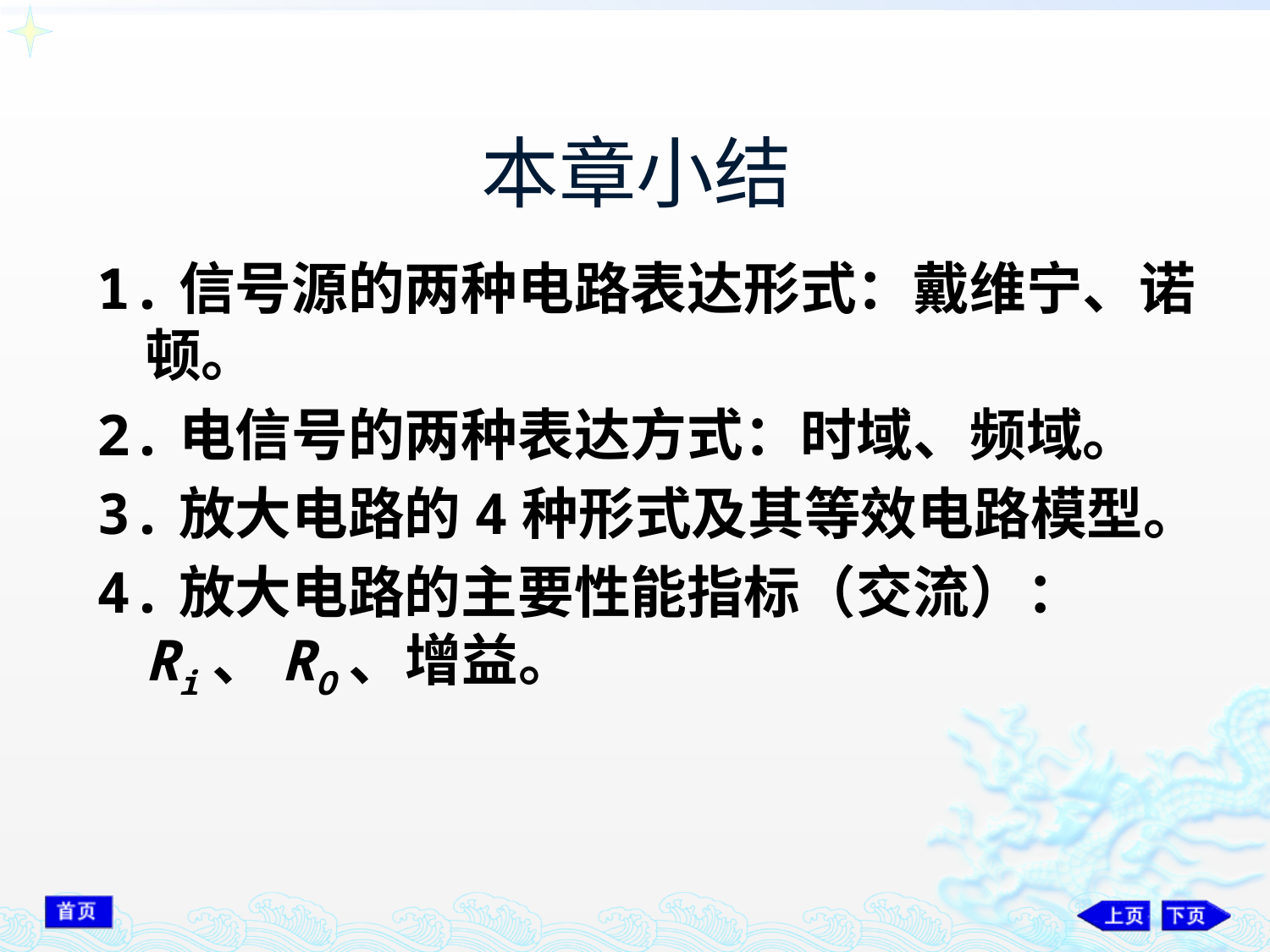

# 本章小结
1.信号源的两种电路表达形式：戴维宁、诺顿。
2.电信号的两种表达方式：时域、频域。
3.放大电路的4种形式及其等效电路模型。
4.放大电路的主要性能指标（交流）：Ri、RO、增益。